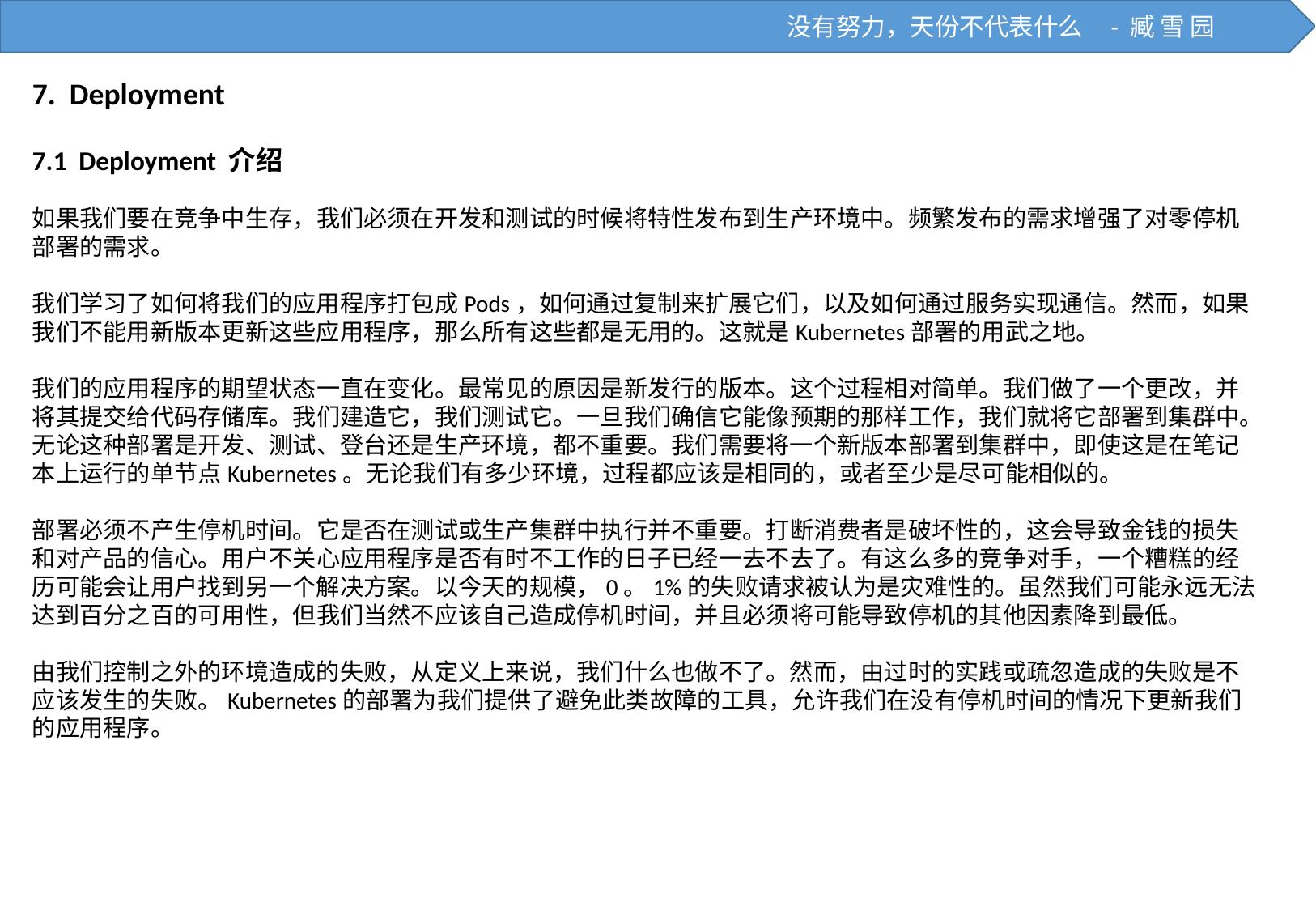

没有努力，天份不代表什么    - 臧 雪 园
7.  Deployment

7.1  Deployment 介绍

如果我们要在竞争中生存，我们必须在开发和测试的时候将特性发布到生产环境中。频繁发布的需求增强了对零停机部署的需求。

我们学习了如何将我们的应用程序打包成Pods，如何通过复制来扩展它们，以及如何通过服务实现通信。然而，如果我们不能用新版本更新这些应用程序，那么所有这些都是无用的。这就是Kubernetes部署的用武之地。

我们的应用程序的期望状态一直在变化。最常见的原因是新发行的版本。这个过程相对简单。我们做了一个更改，并将其提交给代码存储库。我们建造它，我们测试它。一旦我们确信它能像预期的那样工作，我们就将它部署到集群中。无论这种部署是开发、测试、登台还是生产环境，都不重要。我们需要将一个新版本部署到集群中，即使这是在笔记本上运行的单节点Kubernetes。无论我们有多少环境，过程都应该是相同的，或者至少是尽可能相似的。

部署必须不产生停机时间。它是否在测试或生产集群中执行并不重要。打断消费者是破坏性的，这会导致金钱的损失和对产品的信心。用户不关心应用程序是否有时不工作的日子已经一去不去了。有这么多的竞争对手，一个糟糕的经历可能会让用户找到另一个解决方案。以今天的规模，0。1%的失败请求被认为是灾难性的。虽然我们可能永远无法达到百分之百的可用性，但我们当然不应该自己造成停机时间，并且必须将可能导致停机的其他因素降到最低。

由我们控制之外的环境造成的失败，从定义上来说，我们什么也做不了。然而，由过时的实践或疏忽造成的失败是不应该发生的失败。Kubernetes的部署为我们提供了避免此类故障的工具，允许我们在没有停机时间的情况下更新我们的应用程序。